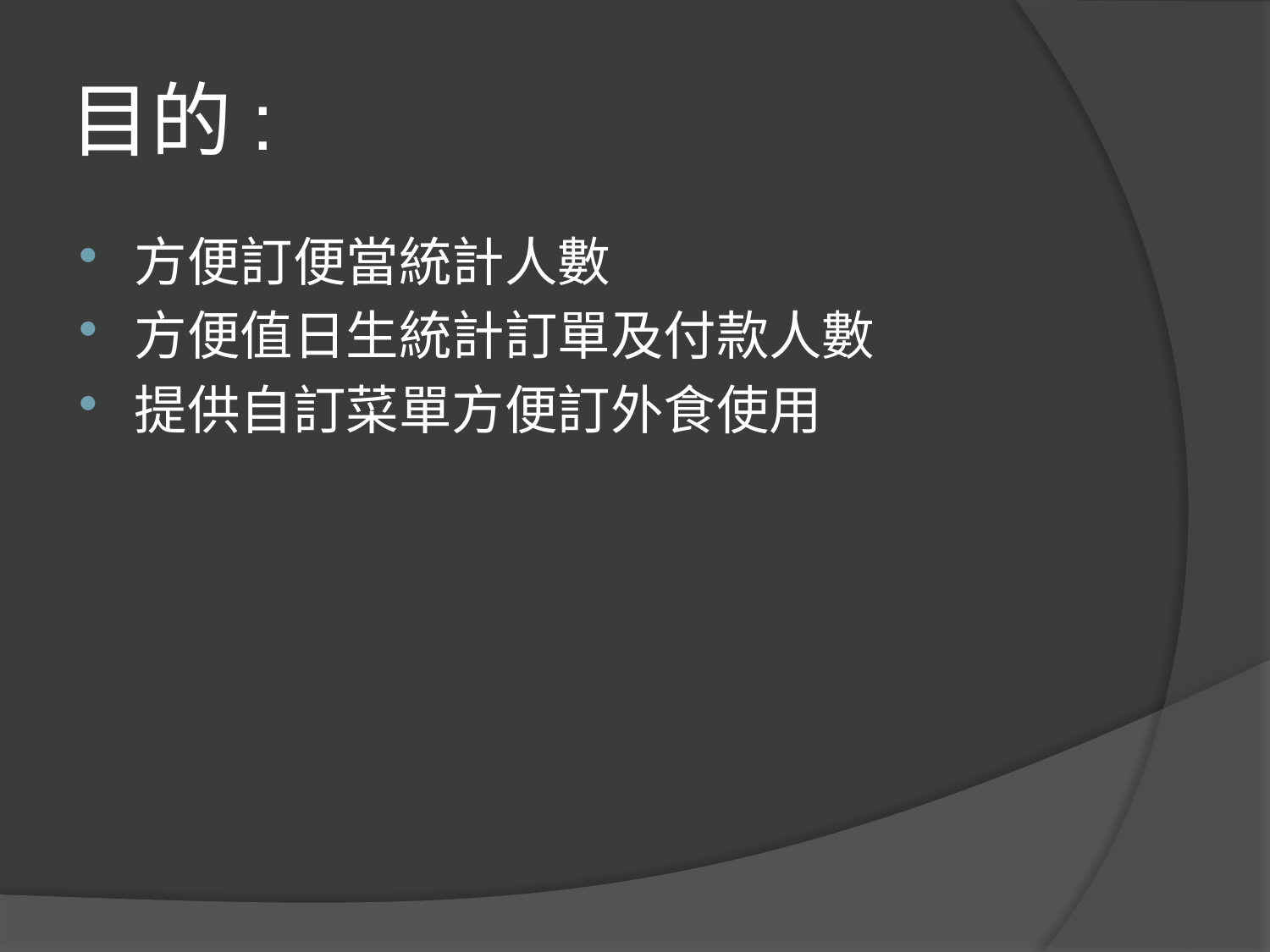

# 目的:
方便訂便當統計人數
方便值日生統計訂單及付款人數
提供自訂菜單方便訂外食使用